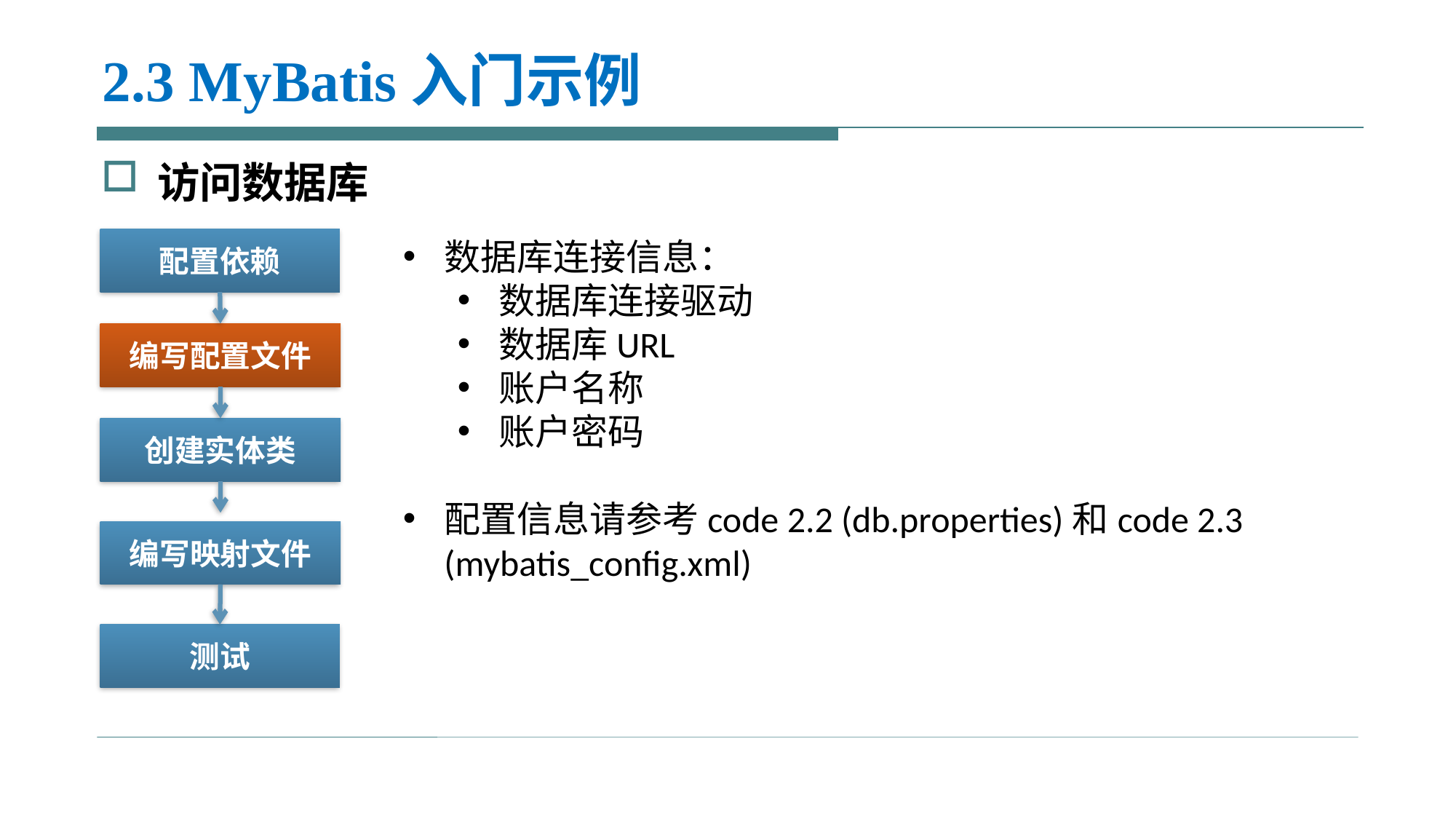

# 2.3 MyBatis入门示例
访问数据库
配置依赖
数据库连接信息：
数据库连接驱动
数据库URL
账户名称
账户密码

配置信息请参考code 2.2 (db.properties)和code 2.3 (mybatis_config.xml)
编写配置文件
创建实体类
编写映射文件
测试
21